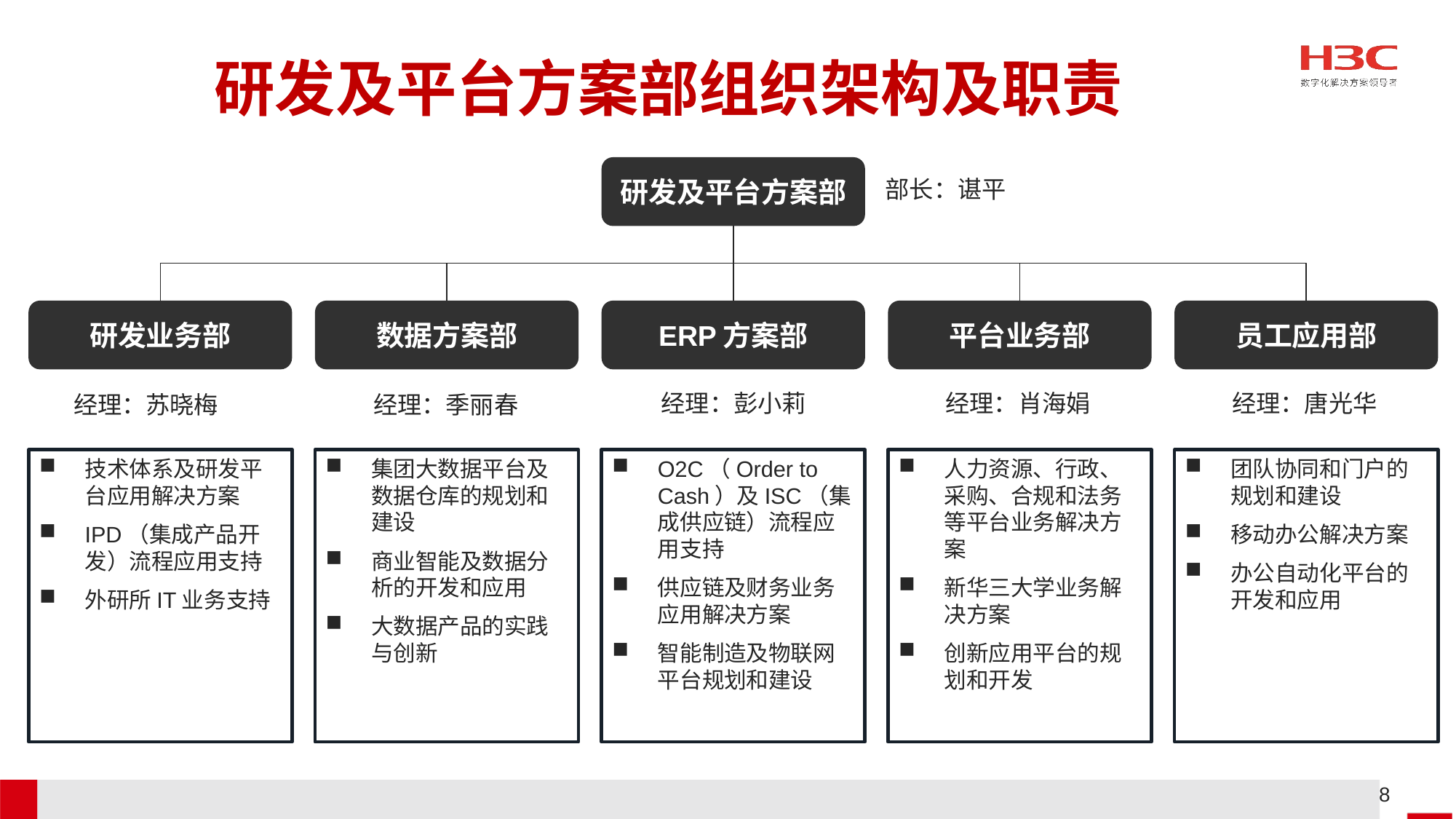

# 研发及平台方案部组织架构及职责
研发及平台方案部
部长：谌平
员工应用部
研发业务部
数据方案部
ERP方案部
平台业务部
经理：彭小莉
经理：肖海娟
经理：唐光华
经理：苏晓梅
经理：季丽春
O2C（Order to Cash）及ISC（集成供应链）流程应用支持
供应链及财务业务应用解决方案
智能制造及物联网平台规划和建设
人力资源、行政、采购、合规和法务等平台业务解决方案
新华三大学业务解决方案
创新应用平台的规划和开发
技术体系及研发平台应用解决方案
IPD（集成产品开发）流程应用支持
外研所IT业务支持
集团大数据平台及数据仓库的规划和建设
商业智能及数据分析的开发和应用
大数据产品的实践与创新
团队协同和门户的规划和建设
移动办公解决方案
办公自动化平台的开发和应用